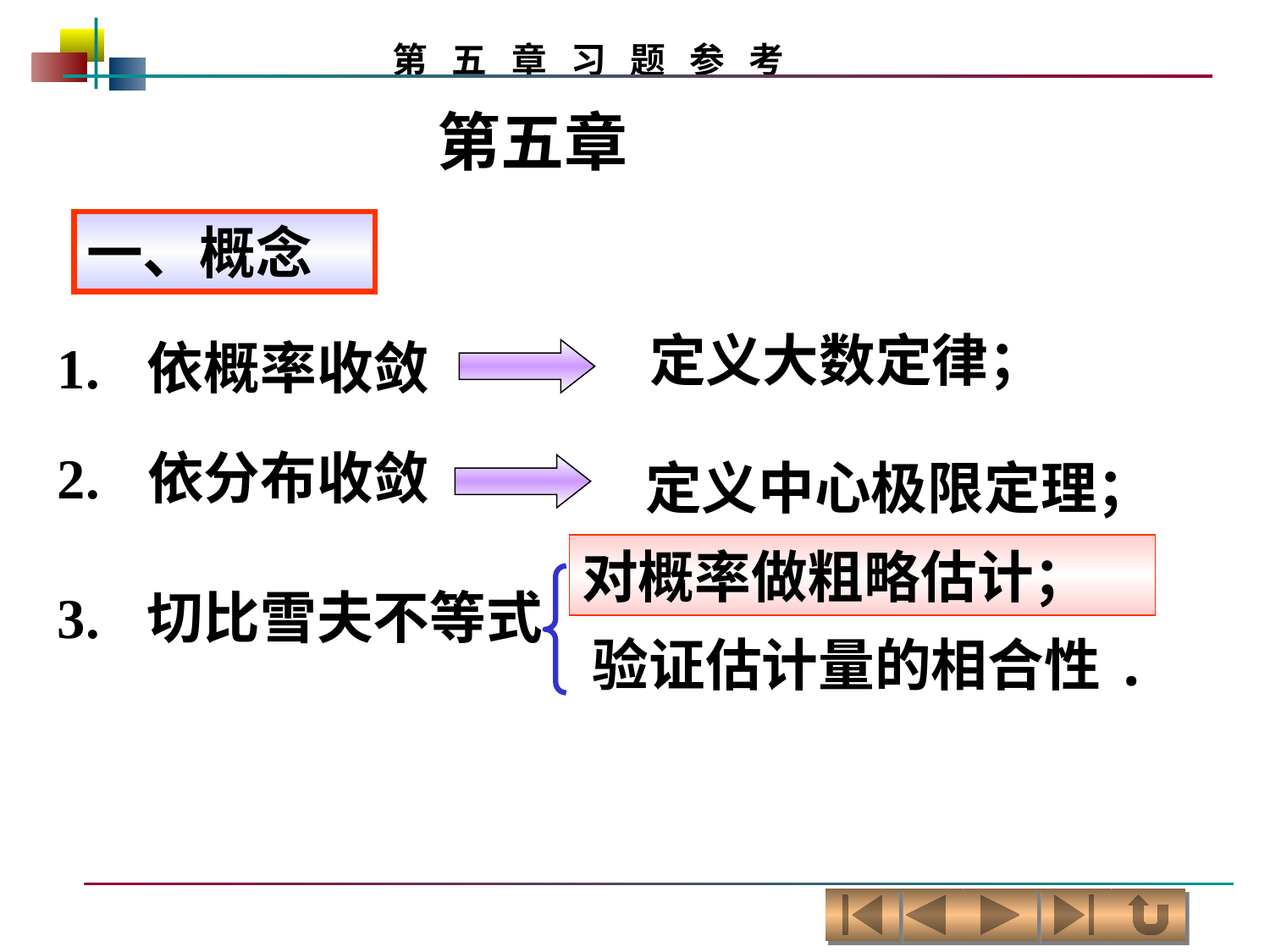

第五章
一、概念
定义大数定律；
1. 依概率收敛

2. 依分布收敛
定义中心极限定理；

对概率做粗略估计；

3. 切比雪夫不等式
验证估计量的相合性.